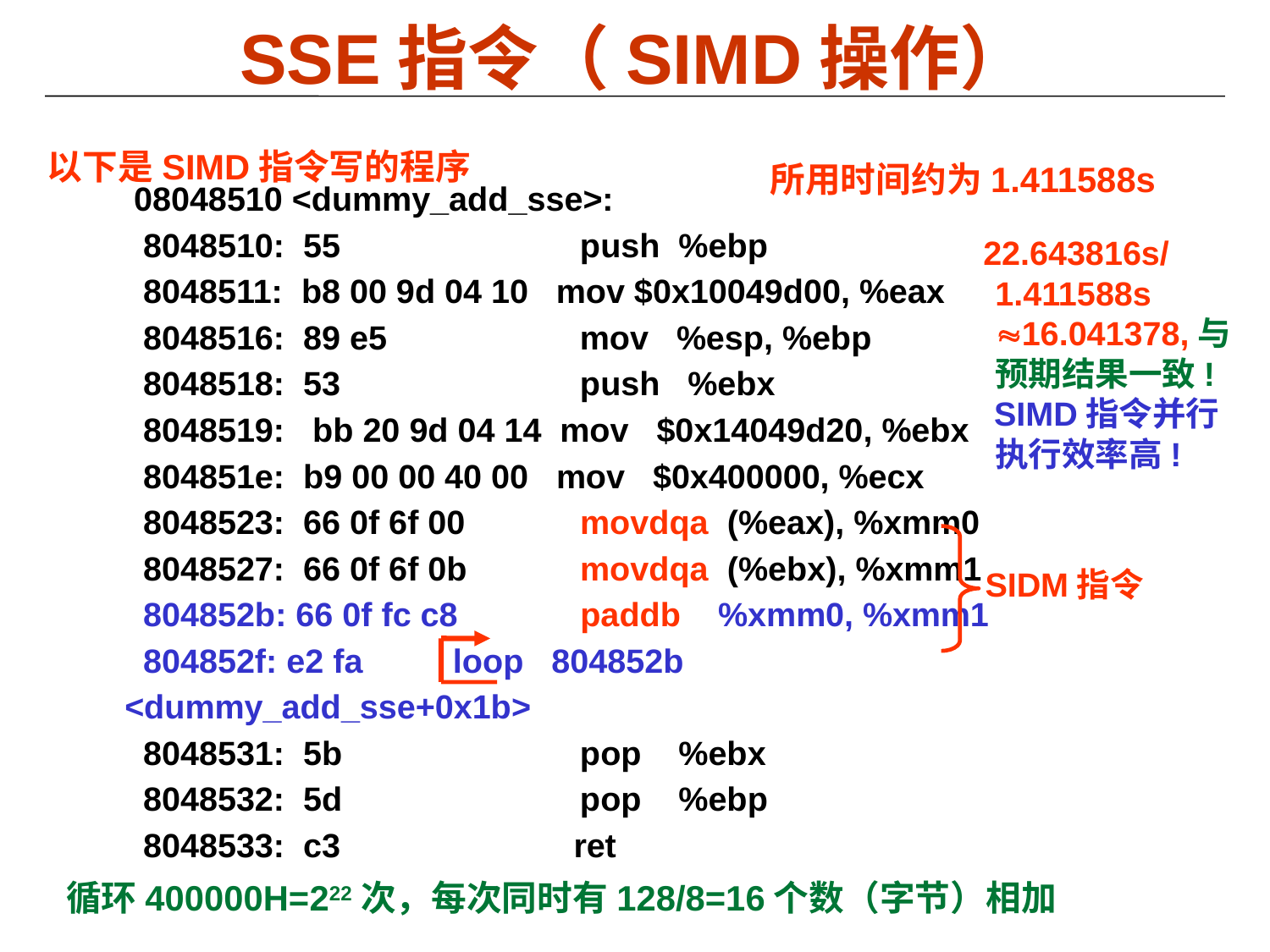

# SSE指令（SIMD操作）
以下是SIMD指令写的程序
所用时间约为1.411588s
08048510 <dummy_add_sse>:
 8048510:  55		        push  %ebp
 8048511:  b8 00 9d 04 10   mov $0x10049d00, %eax
 8048516:  89 e5	        mov   %esp, %ebp
 8048518:  53		        push   %ebx
 8048519:   bb 20 9d 04 14  mov   $0x14049d20, %ebx
 804851e:  b9 00 00 40 00   mov   $0x400000, %ecx
 8048523:  66 0f 6f 00	        movdqa  (%eax), %xmm0
 8048527:  66 0f 6f 0b	        movdqa  (%ebx), %xmm1
 804852b: 66 0f fc c8	        paddb    %xmm0, %xmm1
 804852f: e2 fa	        loop   804852b <dummy_add_sse+0x1b>
 8048531:  5b		        pop    %ebx
 8048532:  5d		        pop    %ebp
 8048533:  c3	                     ret
    22.643816s/ 1.411588s ≈16.041378,与预期结果一致!
     SIMD指令并行执行效率高!

SIDM指令

循环400000H=222次，每次同时有128/8=16个数（字节）相加